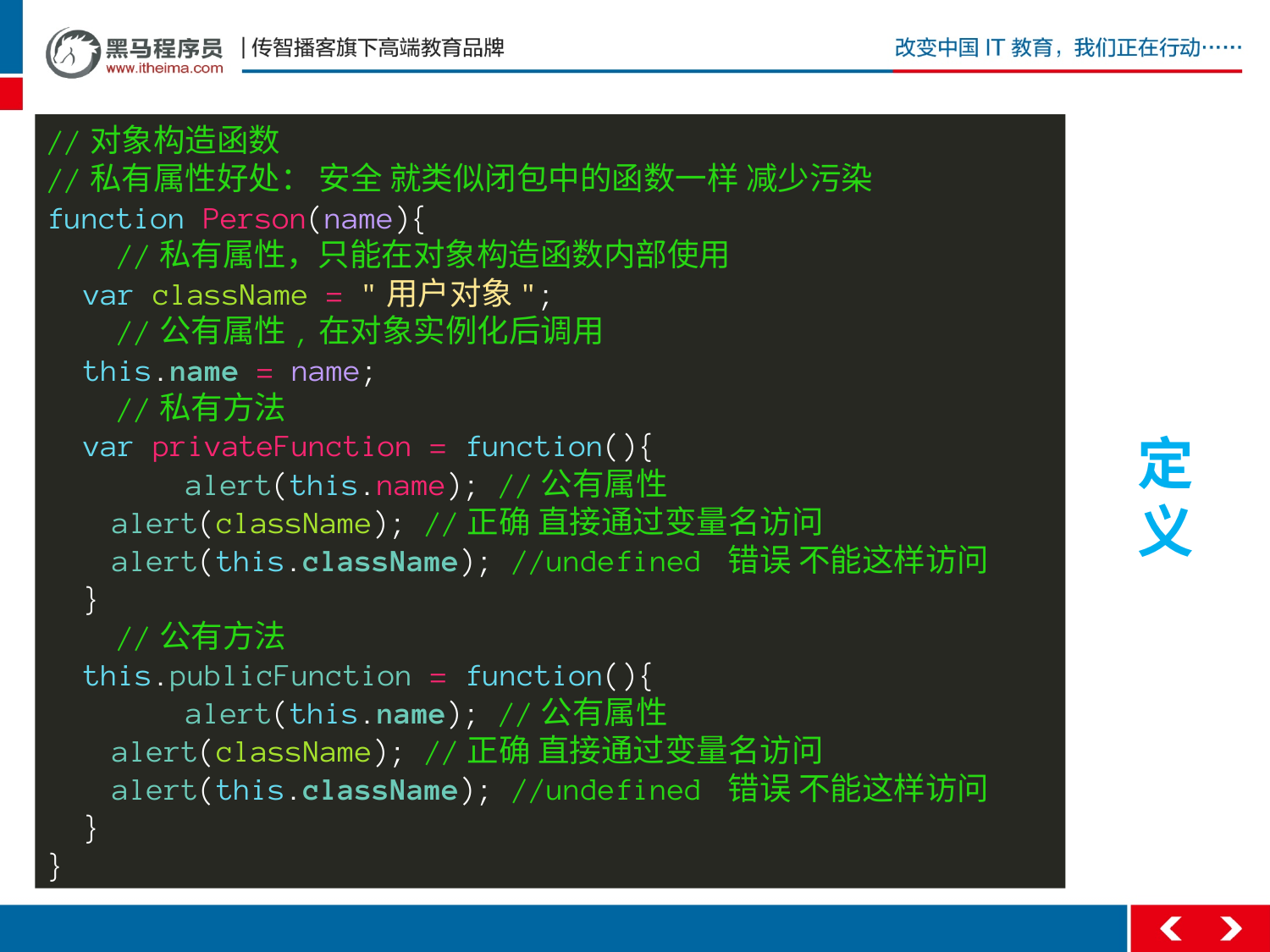

//对象构造函数
//私有属性好处： 安全 就类似闭包中的函数一样 减少污染
function Person(name){
    //私有属性，只能在对象构造函数内部使用
    var className = "用户对象";
    //公有属性,在对象实例化后调用
    this.name = name;
    //私有方法
    var privateFunction = function(){
        alert(this.name); //公有属性
        alert(className); //正确 直接通过变量名访问
        alert(this.className); //undefined 错误 不能这样访问
    }
    //公有方法
    this.publicFunction = function(){
        alert(this.name); //公有属性
        alert(className); //正确 直接通过变量名访问
        alert(this.className); //undefined 错误 不能这样访问
    }
}
# 定义